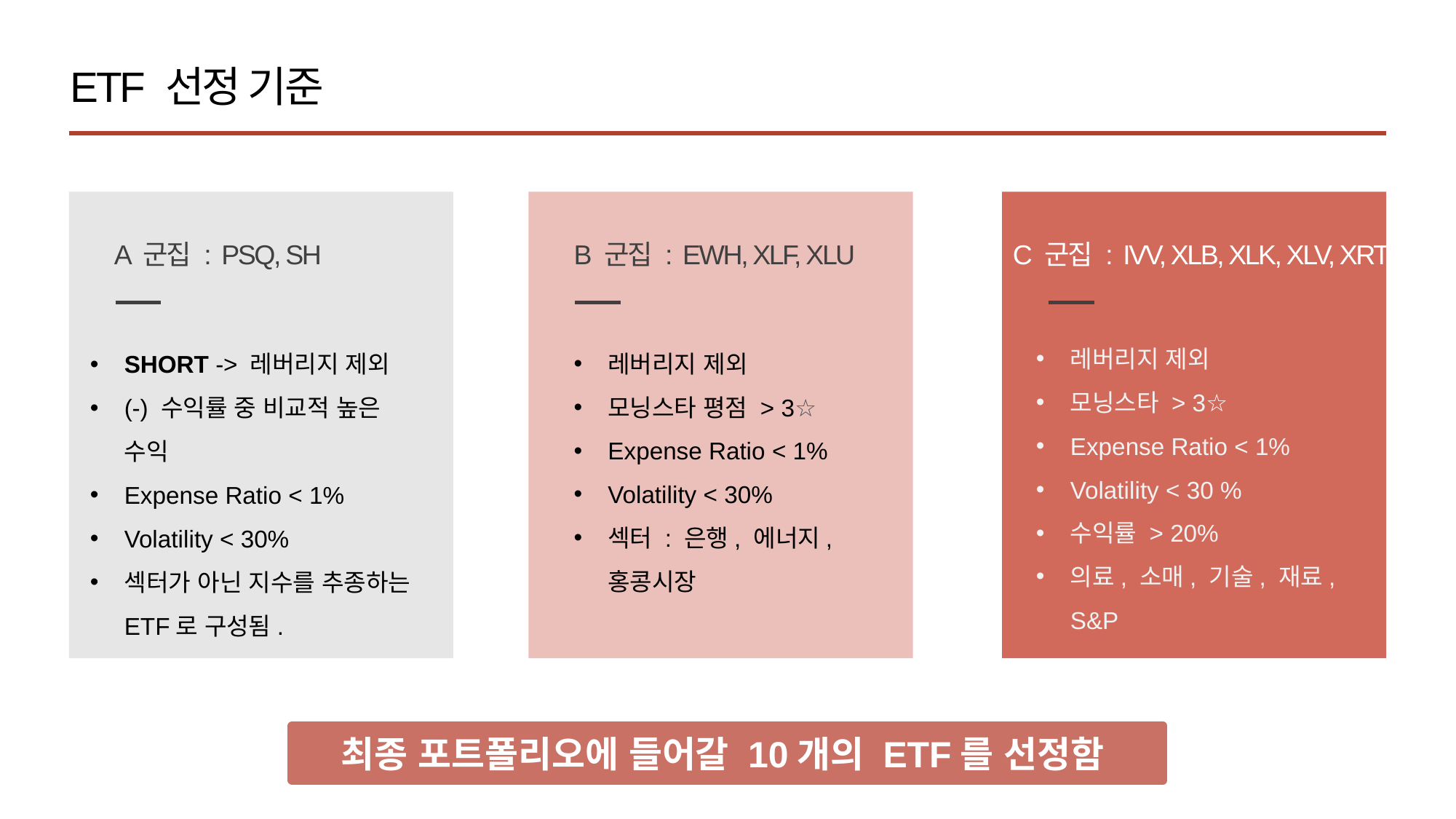

ETF 선정 기준

B 군집 :  EWH, XLF, XLU
C 군집 :  IVV, XLB, XLK, XLV, XRT
A 군집 :  PSQ, SH
레버리지 제외
모닝스타 > 3☆
Expense Ratio < 1%
Volatility < 30 %
수익률 > 20%
의료, 소매, 기술, 재료, S&P
레버리지 제외
모닝스타 평점 > 3☆
Expense Ratio < 1%
Volatility < 30%
섹터 : 은행, 에너지, 홍콩시장

SHORT -> 레버리지 제외
(-) 수익률 중 비교적 높은 수익
Expense Ratio < 1%
Volatility < 30%
섹터가 아닌 지수를 추종하는 ETF로 구성됨.

최종 포트폴리오에 들어갈 10개의 ETF를 선정함